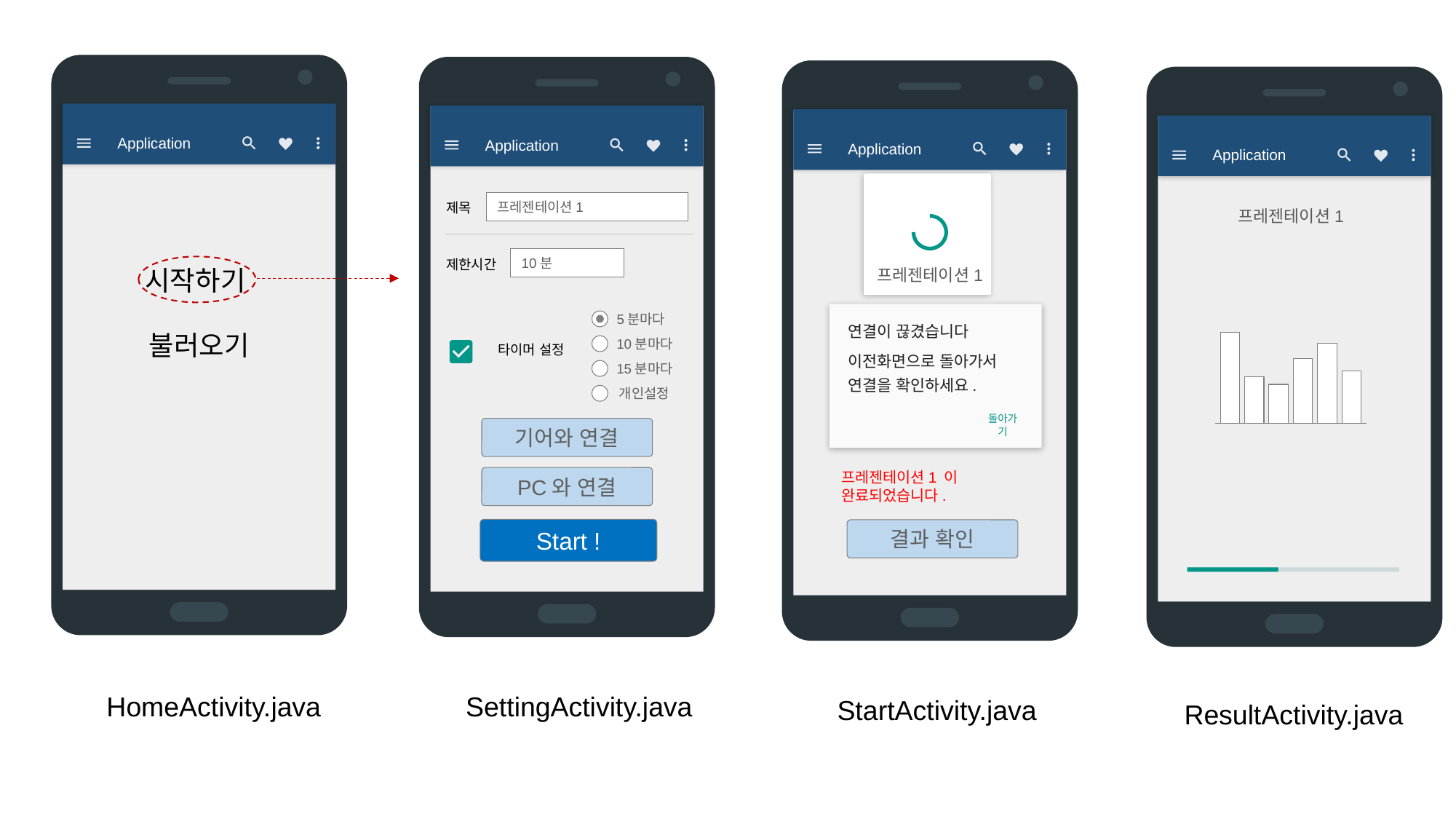

Application

시작하기
불러오기
HomeActivity.java

Application

SettingActivity.java
프레젠테이션1
제목
10분
제한시간
5분마다

10분마다

15분마다

개인설정

타이머 설정

기어와 연결
PC와 연결
Start !

Application

StartActivity.java

프레젠테이션1

연결이 끊겼습니다
이전화면으로 돌아가서 연결을 확인하세요.
돌아가기
프레젠테이션1 이 완료되었습니다.
결과 확인

Application

프레젠테이션1

ResultActivity.java